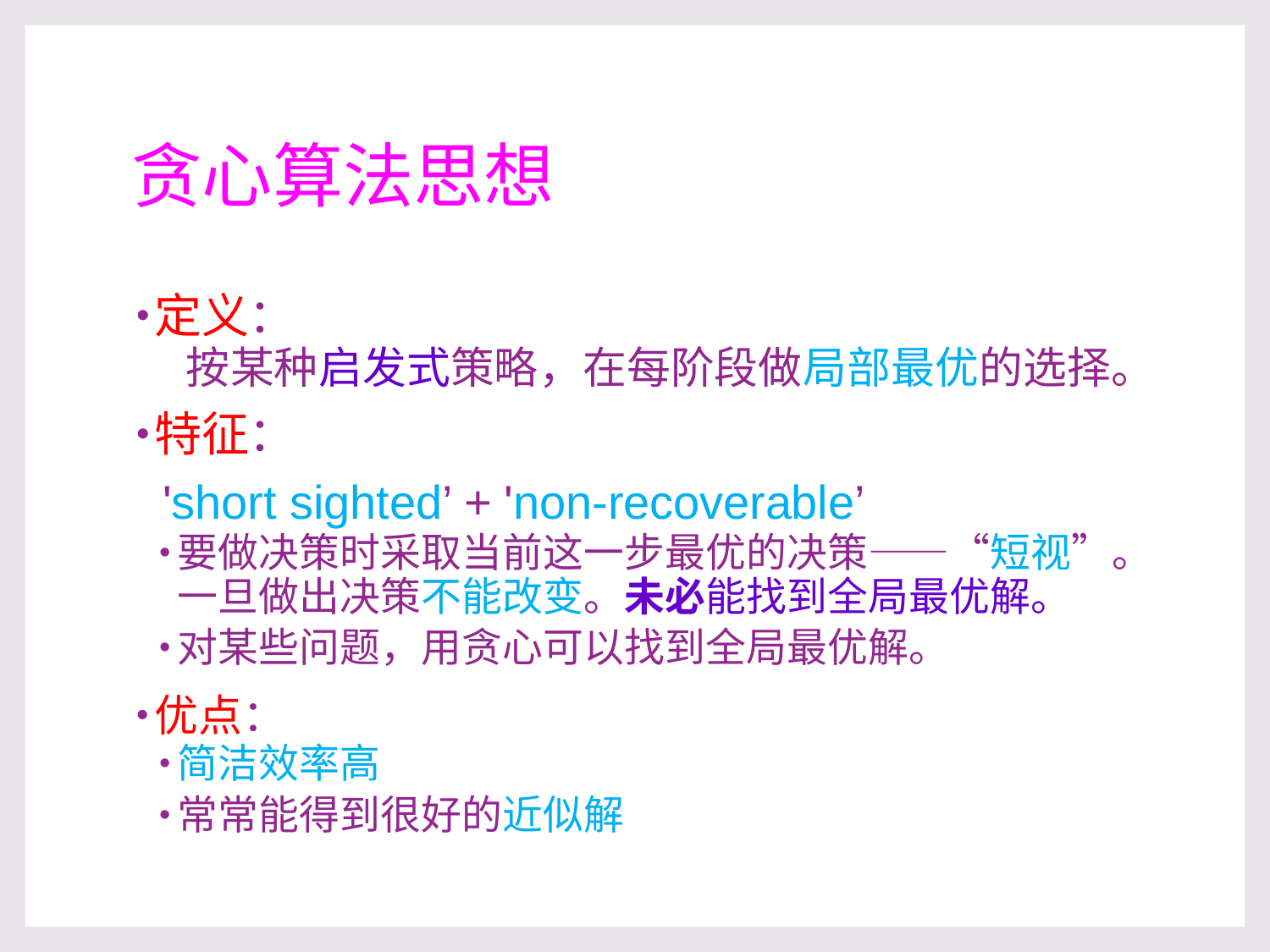

# 贪心算法思想
定义：
   按某种启发式策略，在每阶段做局部最优的选择。
特征：
  'short sighted’ + 'non-recoverable’
要做决策时采取当前这一步最优的决策——“短视”。一旦做出决策不能改变。未必能找到全局最优解。
对某些问题，用贪心可以找到全局最优解。
优点：
简洁效率高
常常能得到很好的近似解